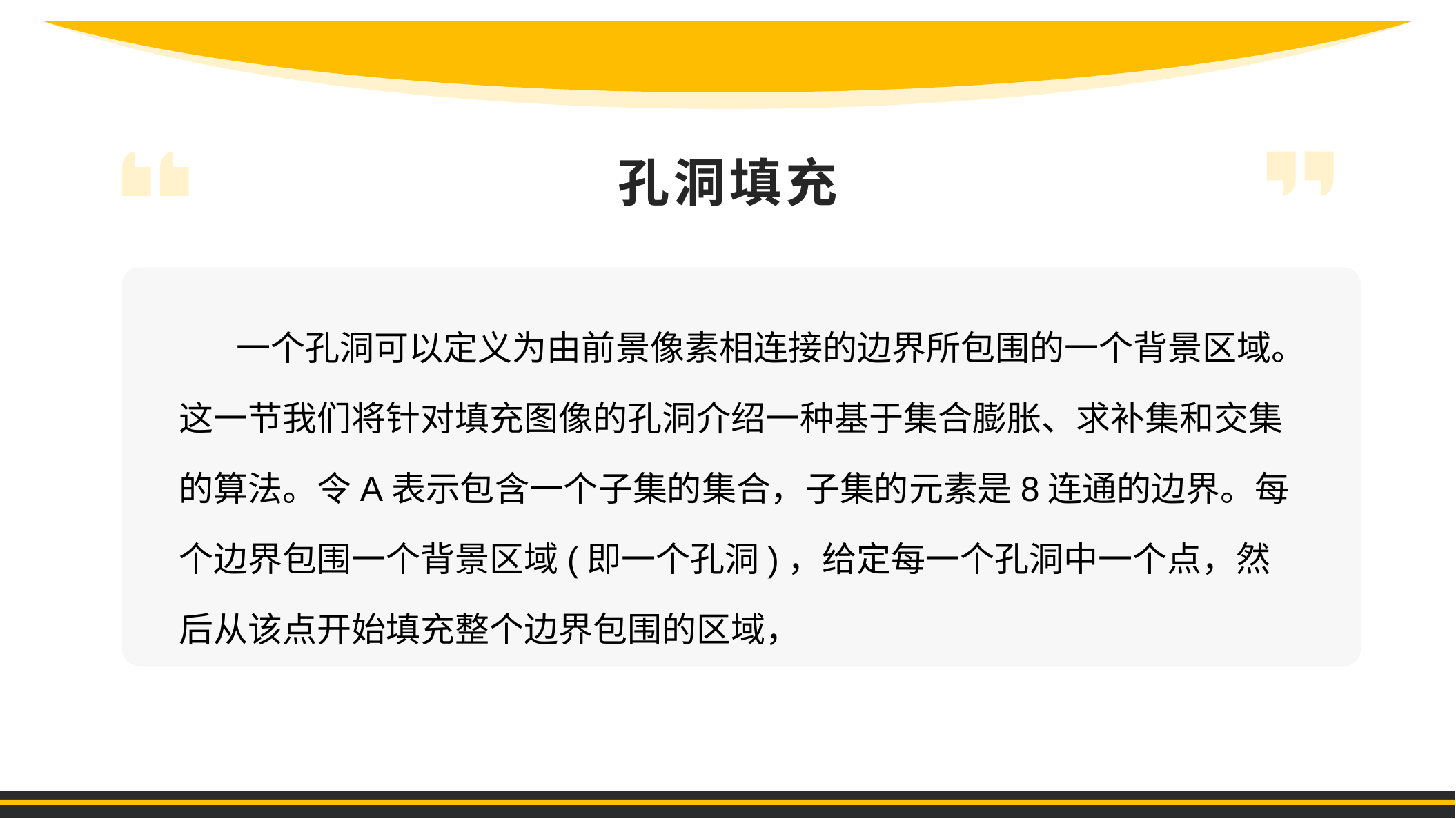

孔洞填充

     一个孔洞可以定义为由前景像素相连接的边界所包围的一个背景区域。这一节我们将针对填充图像的孔洞介绍一种基于集合膨胀、求补集和交集的算法。令A表示包含一个子集的集合，子集的元素是8连通的边界。每个边界包围一个背景区域(即一个孔洞)，给定每一个孔洞中一个点，然后从该点开始填充整个边界包围的区域，